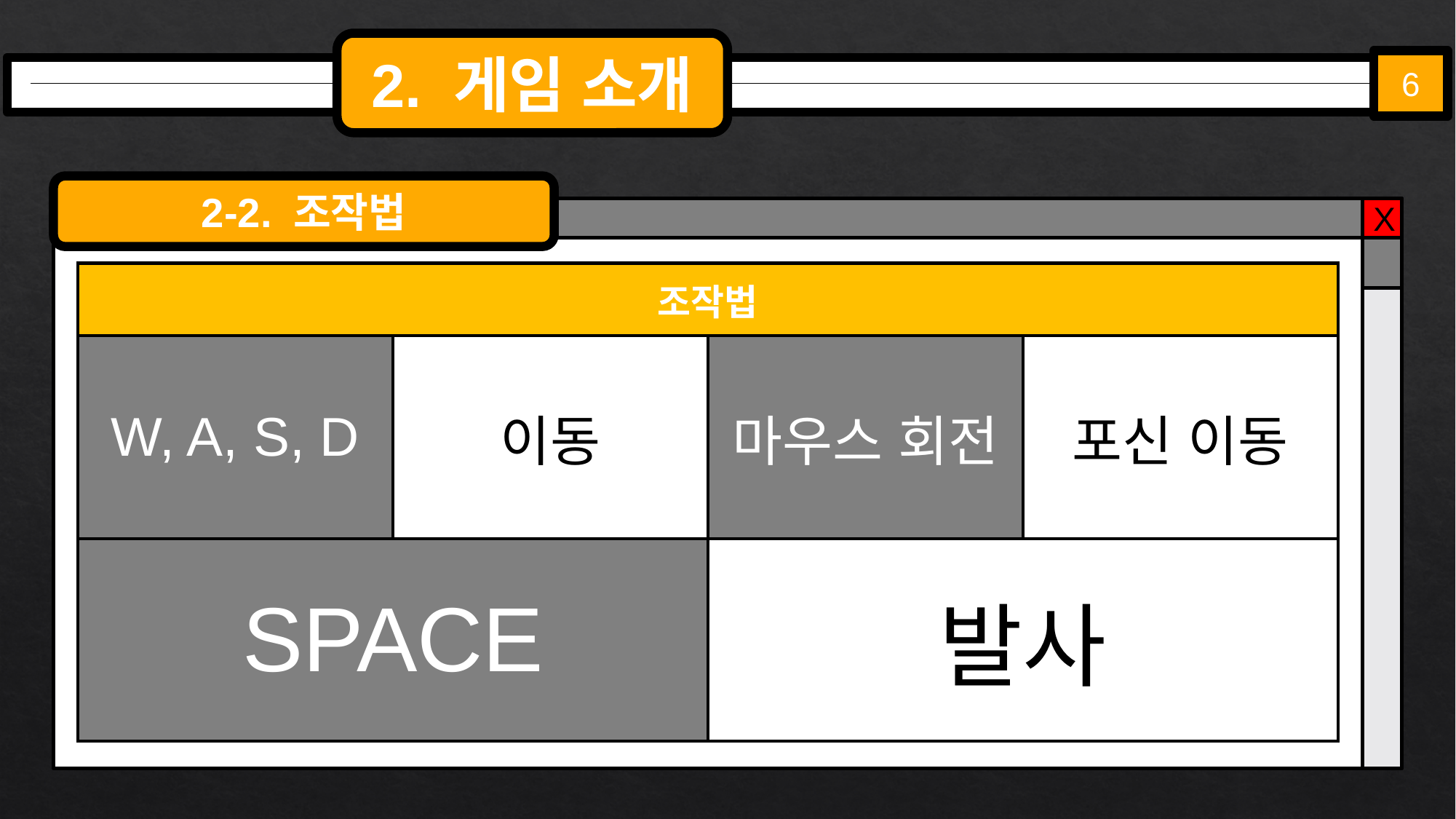

2. 게임 소개
6

2-2. 조작법

X

| 조작법 |  |  |  |
| --- | --- | --- | --- |
| W, A, S, D | 이동 | 마우스 회전 | 포신 이동 |
| SPACE |  | 발사 |  |